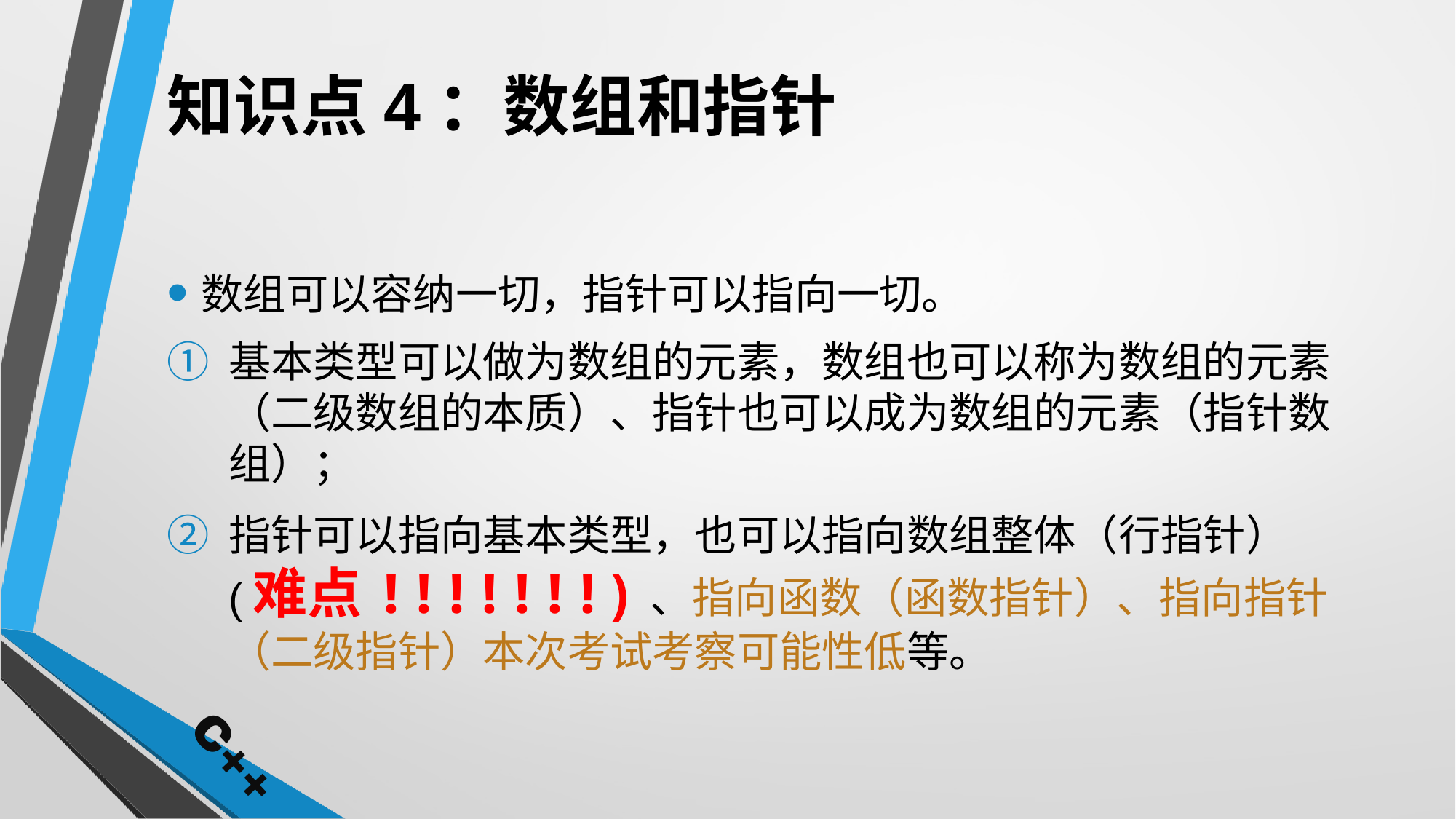

# 知识点4：数组和指针

数组可以容纳一切，指针可以指向一切。
基本类型可以做为数组的元素，数组也可以称为数组的元素（二级数组的本质）、指针也可以成为数组的元素（指针数组）；
指针可以指向基本类型，也可以指向数组整体（行指针）(难点!!!!!!!)、指向函数（函数指针）、指向指针（二级指针）本次考试考察可能性低等。